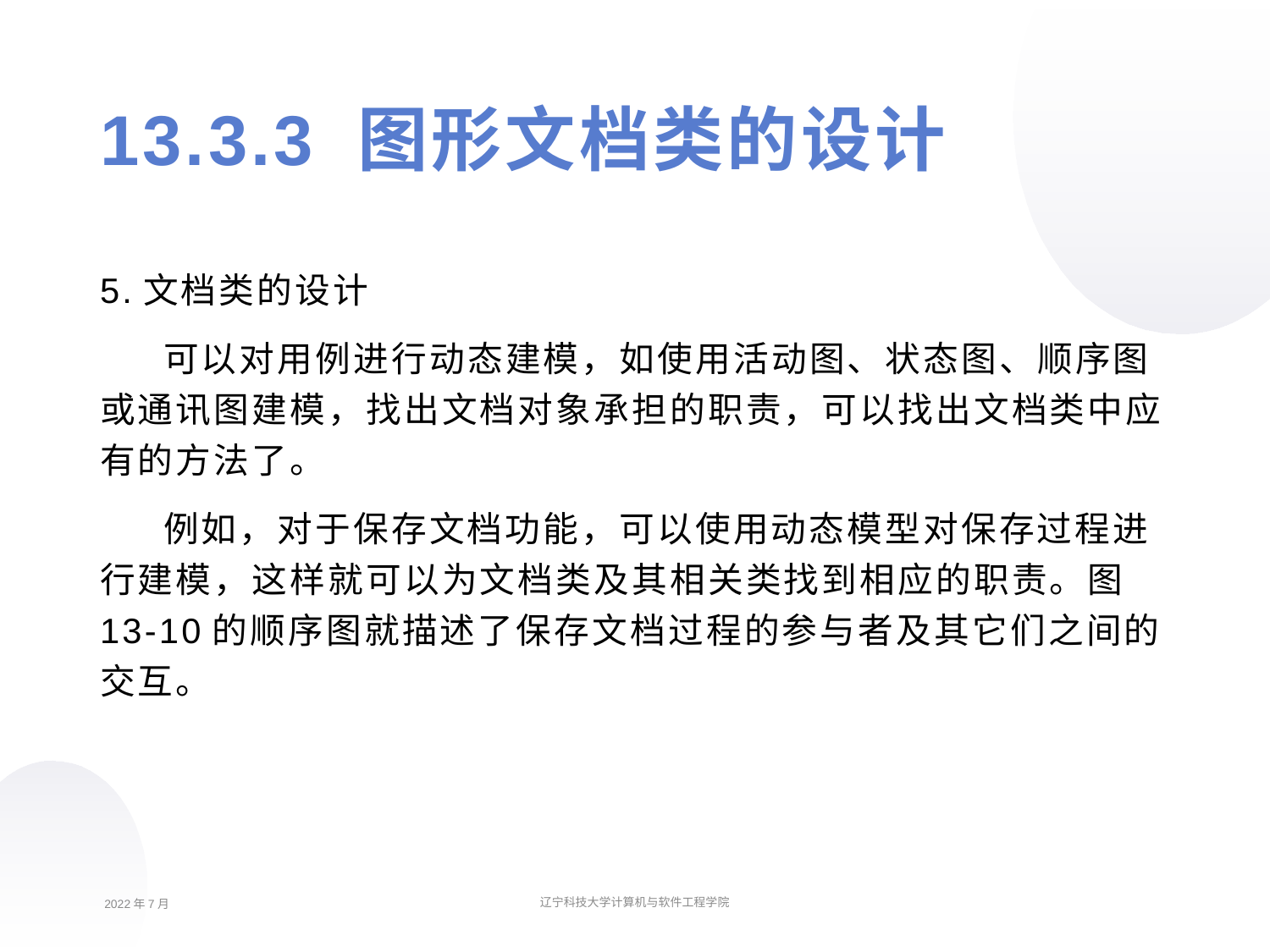

13.3.3 图形文档类的设计
5.文档类的设计
可以对用例进行动态建模，如使用活动图、状态图、顺序图或通讯图建模，找出文档对象承担的职责，可以找出文档类中应有的方法了。
例如，对于保存文档功能，可以使用动态模型对保存过程进行建模，这样就可以为文档类及其相关类找到相应的职责。图13-10的顺序图就描述了保存文档过程的参与者及其它们之间的交互。

2022年7月
辽宁科技大学计算机与软件工程学院
48